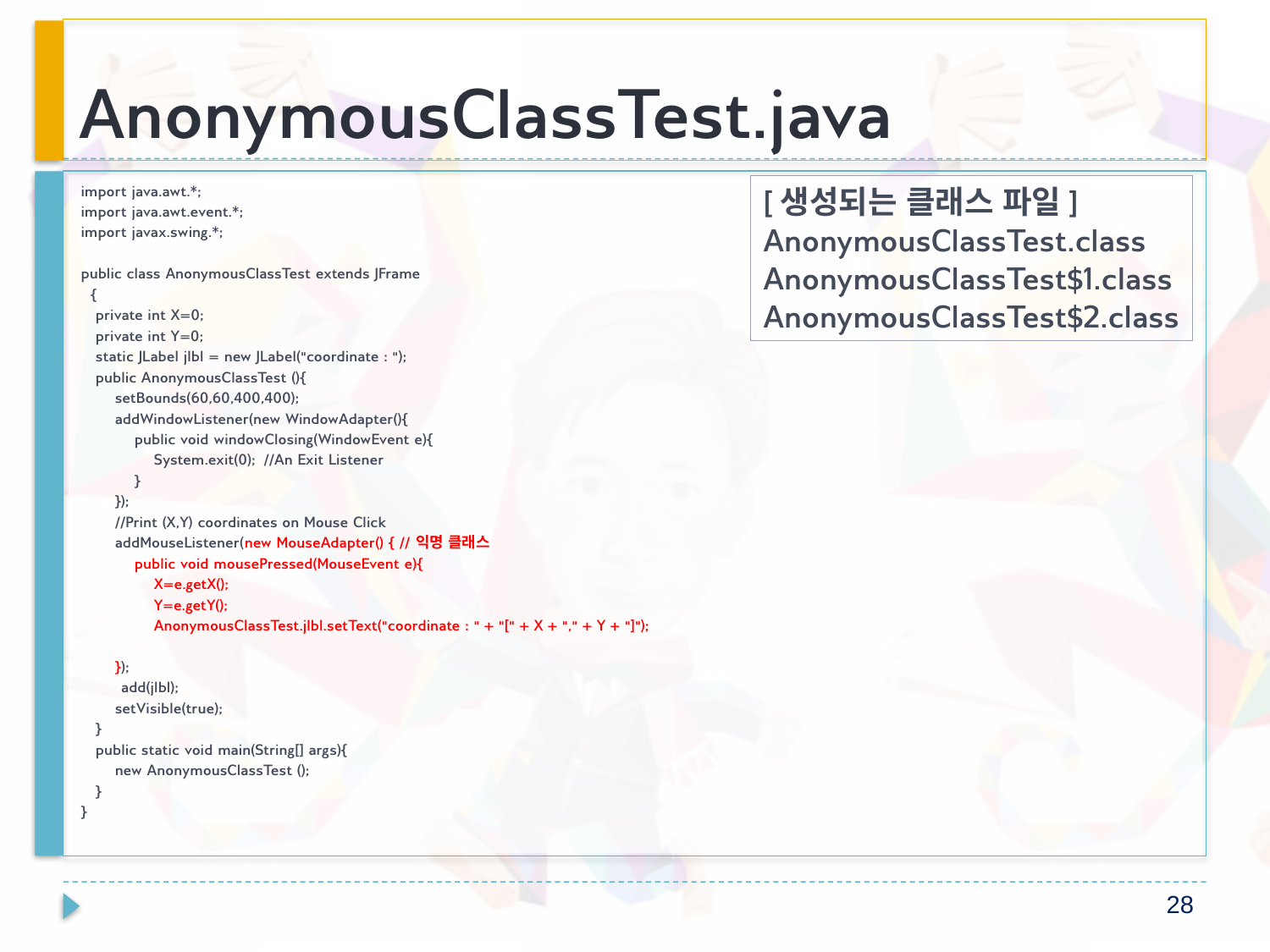

# AnonymousClassTest.java
import java.awt.*;
import java.awt.event.*;
import javax.swing.*;

public class AnonymousClassTest extends JFrame
  {
   private int X=0;
   private int Y=0;
   static JLabel jlbl = new JLabel("coordinate : ");
   public AnonymousClassTest (){
       setBounds(60,60,400,400);
       addWindowListener(new WindowAdapter(){
           public void windowClosing(WindowEvent e){
               System.exit(0);	//An Exit Listener
           }
       });
       //Print (X,Y) coordinates on Mouse Click
       addMouseListener(new MouseAdapter() { // 익명 클래스
           public void mousePressed(MouseEvent e){
               X=e.getX();
               Y=e.getY();
               AnonymousClassTest.jlbl.setText("coordinate : " + "[" + X + "," + Y + "]");

       });
	  add(jlbl);
       setVisible(true);
   }
   public static void main(String[] args){
       new AnonymousClassTest ();
   }
}
[생성되는 클래스 파일]
AnonymousClassTest.class
AnonymousClassTest$1.class
AnonymousClassTest$2.class
28